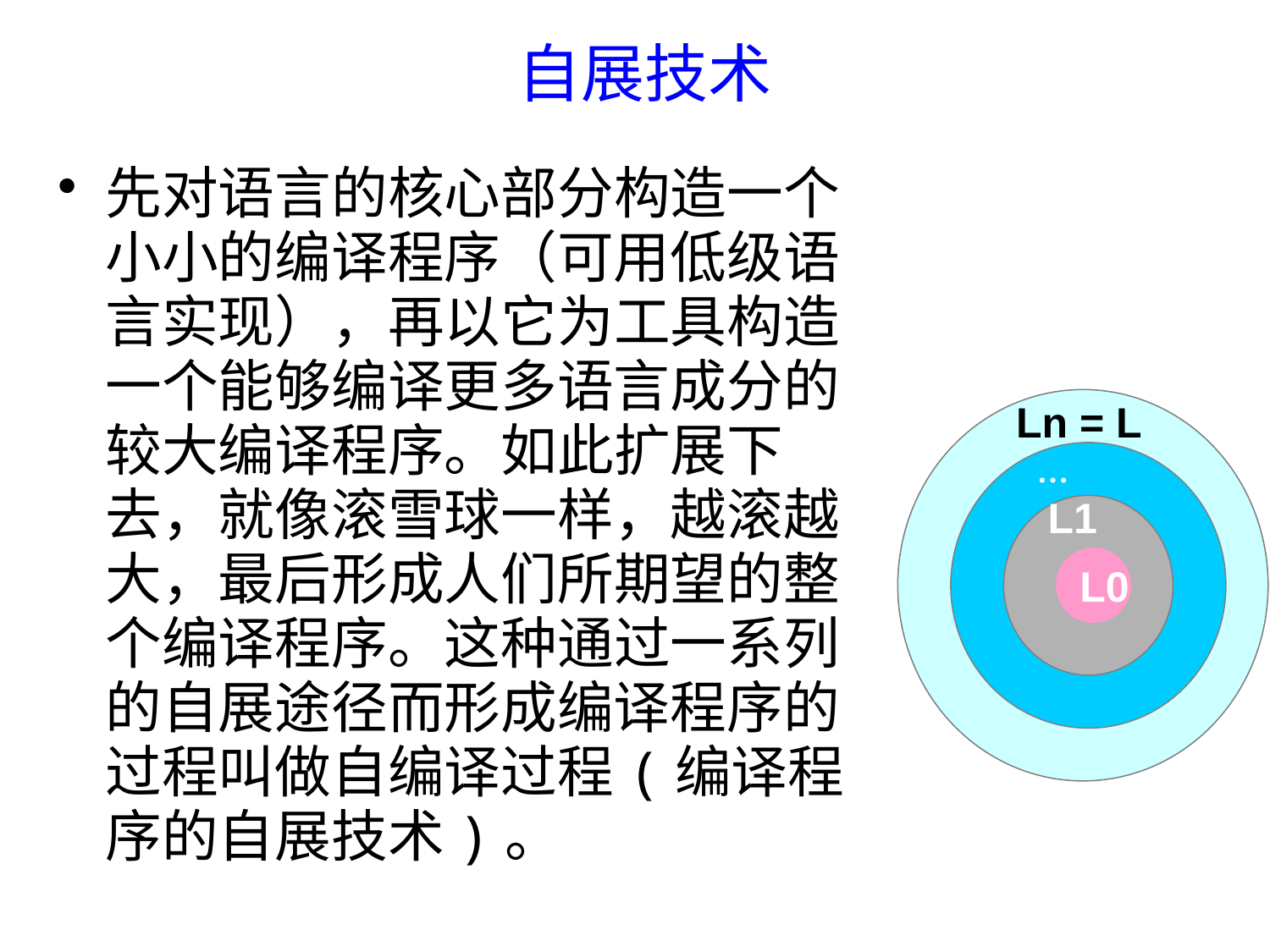

# 自展技术
先对语言的核心部分构造一个小小的编译程序（可用低级语言实现），再以它为工具构造一个能够编译更多语言成分的较大编译程序。如此扩展下去，就像滚雪球一样，越滚越大，最后形成人们所期望的整个编译程序。这种通过一系列的自展途径而形成编译程序的过程叫做自编译过程(编译程序的自展技术)。

Ln = L

…
L1

L0